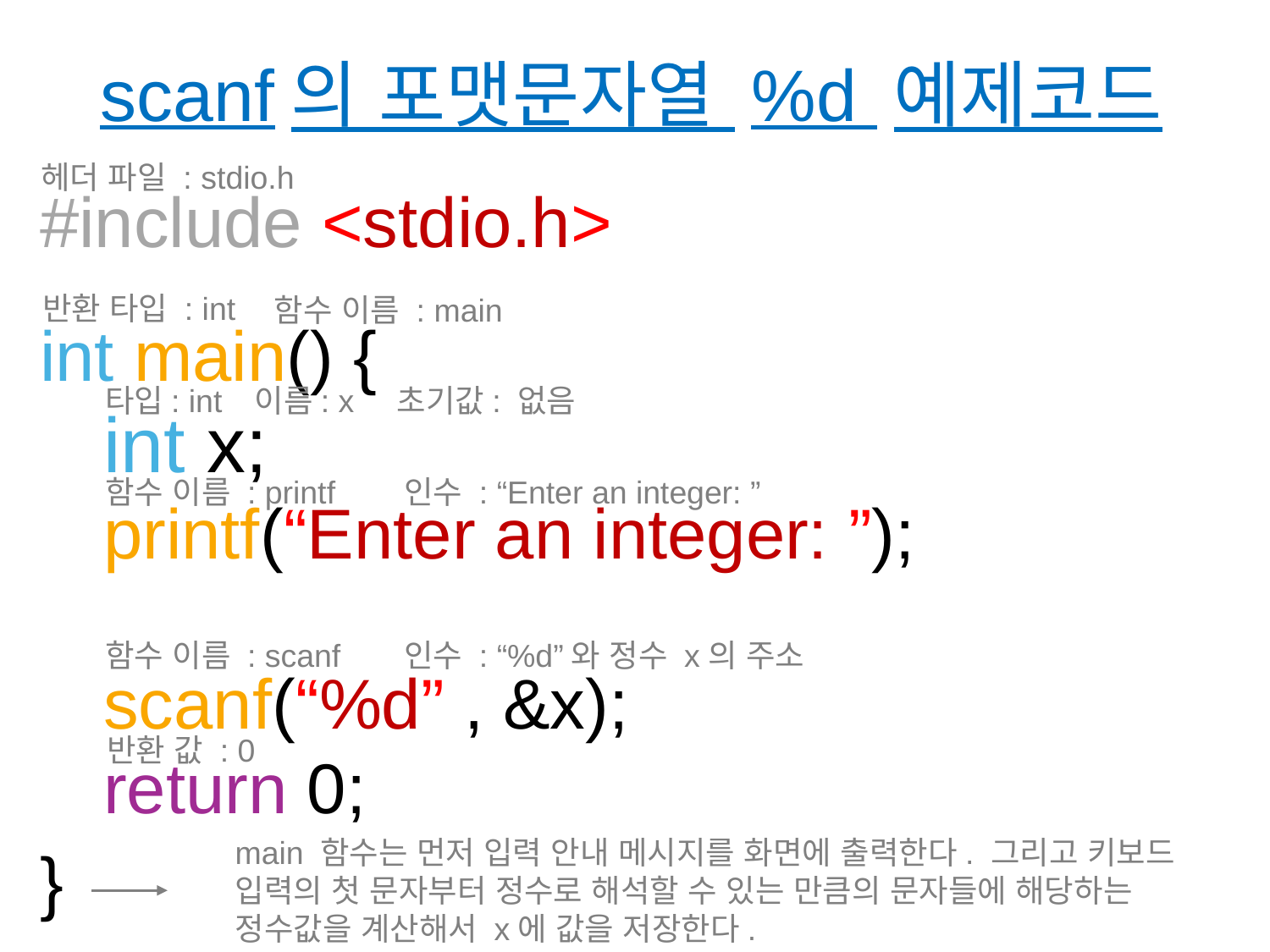

# scanf의 포맷문자열 %d 예제코드
헤더 파일 : stdio.h
#include <stdio.h>

int main() {
int x;
printf(“Enter an integer: ”);

scanf(“%d” , &x);
return 0;
}
반환 타입 : int
함수 이름 : main
타입: int
이름: x
초기값: 없음
함수 이름 : printf
인수 : “Enter an integer: ”
함수 이름 : scanf
인수 : “%d”와 정수 x의 주소
반환 값 : 0
main 함수는 먼저 입력 안내 메시지를 화면에 출력한다. 그리고 키보드
입력의 첫 문자부터 정수로 해석할 수 있는 만큼의 문자들에 해당하는
정수값을 계산해서 x에 값을 저장한다.
C (2025)
38